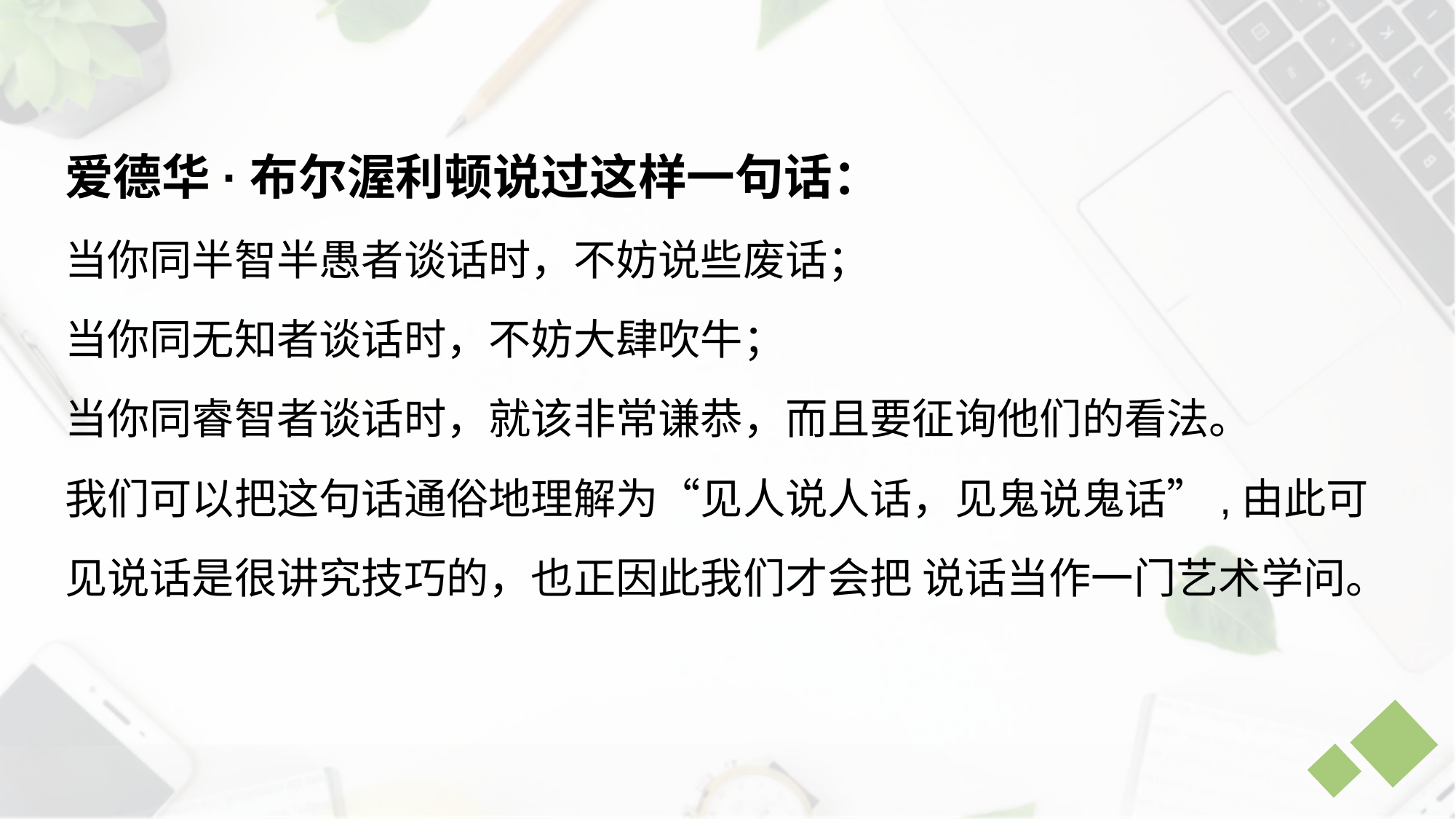

爱德华·布尔渥利顿说过这样一句话：
当你同半智半愚者谈话时，不妨说些废话；
当你同无知者谈话时，不妨大肆吹牛；
当你同睿智者谈话时，就该非常谦恭，而且要征询他们的看法。
我们可以把这句话通俗地理解为“见人说人话，见鬼说鬼话”,由此可见说话是很讲究技巧的，也正因此我们才会把 说话当作一门艺术学问。